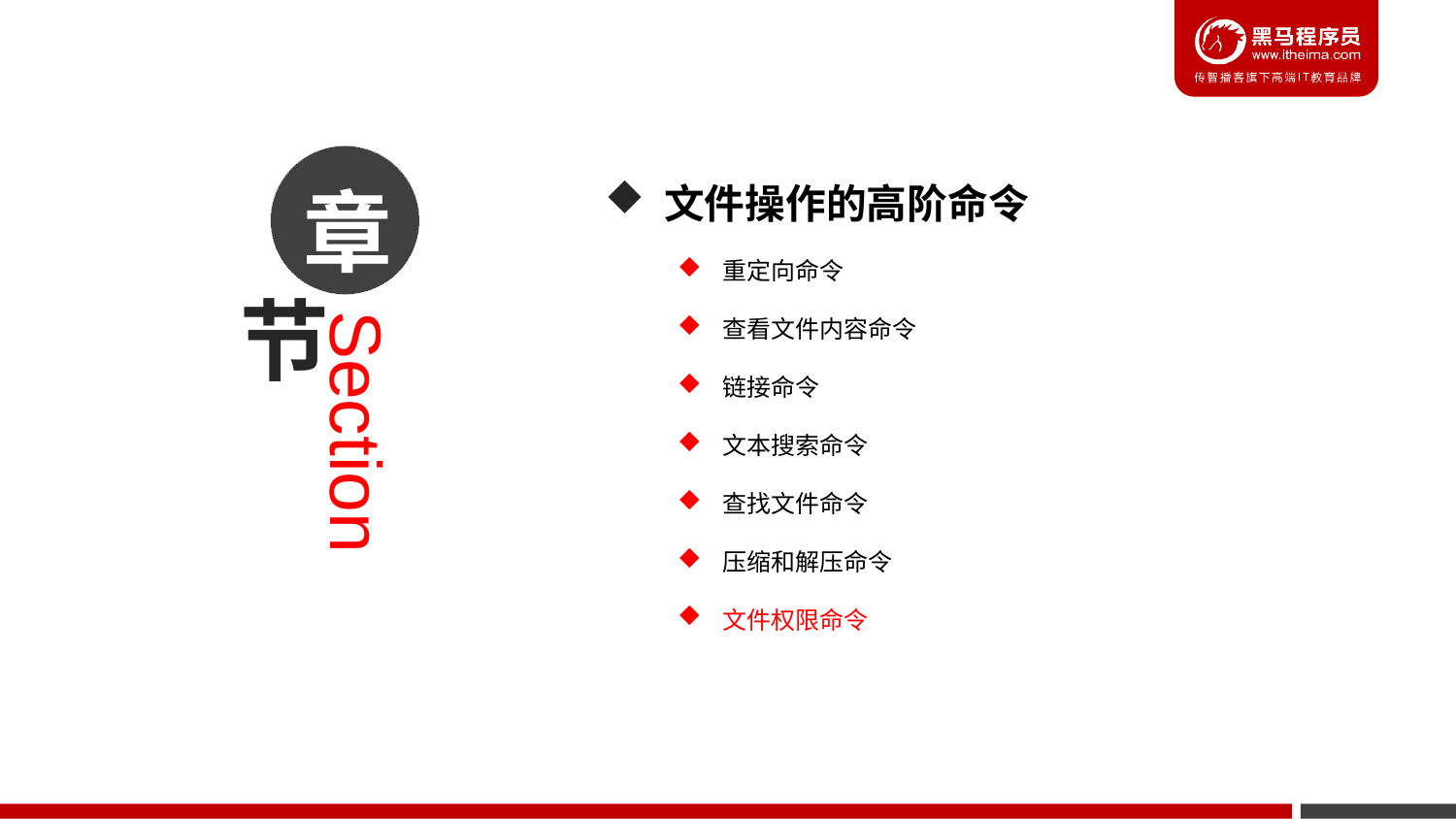

文件操作的高阶命令
重定向命令
查看文件内容命令
链接命令
文本搜索命令
查找文件命令
压缩和解压命令
文件权限命令

章
节
Section